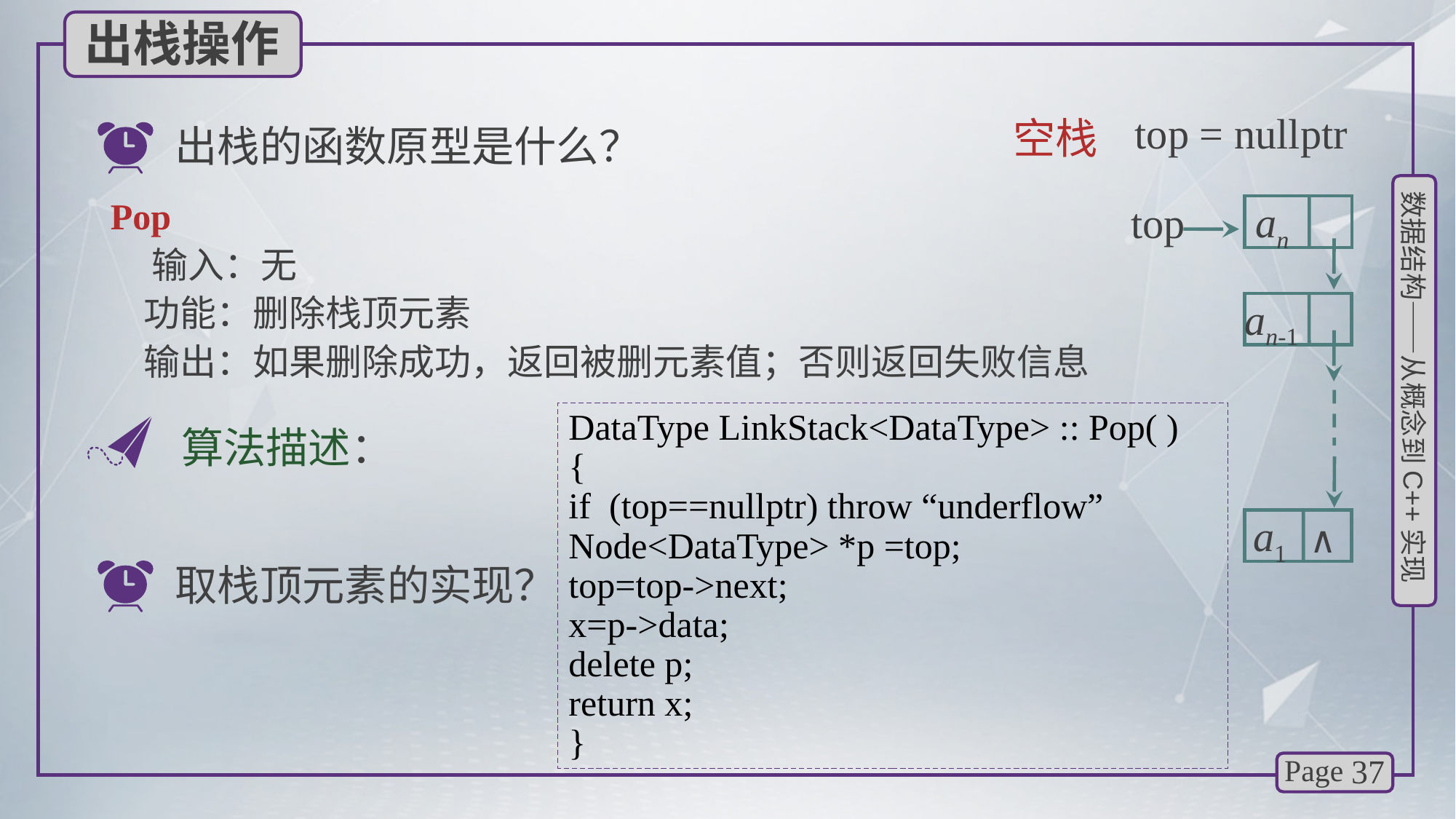

出栈操作

top = nullptr
空栈
出栈的函数原型是什么？

Pop
    输入：无
   功能：删除栈顶元素
   输出：如果删除成功，返回被删元素值；否则返回失败信息
an

top

an-1

DataType LinkStack<DataType> :: Pop( )
{
if  (top==nullptr) throw “underflow”
Node<DataType> *p =top;
top=top->next;
x=p->data;
delete p;
return x;
}
算法描述：

a1

∧
取栈顶元素的实现？